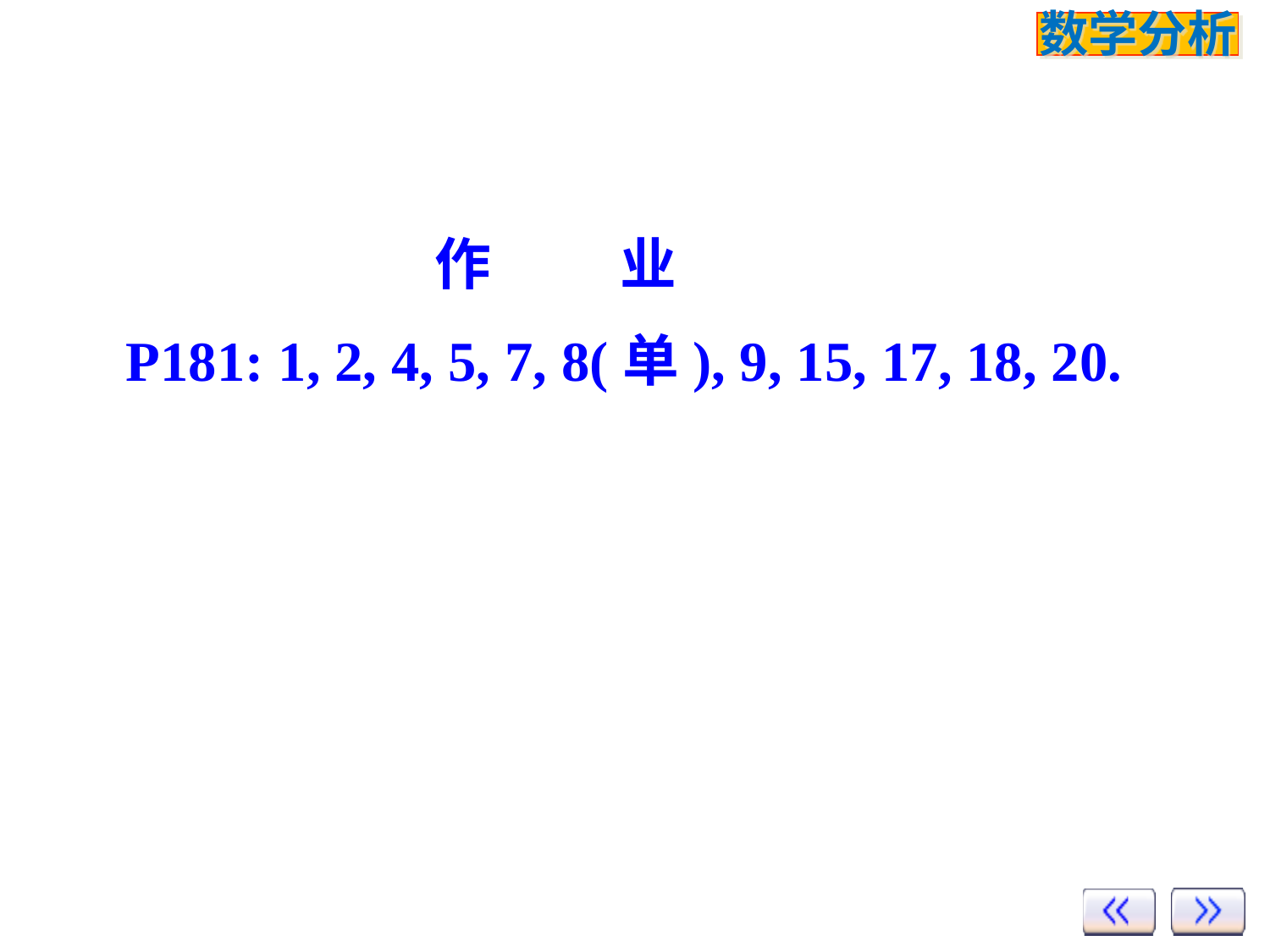

作          业
 P181: 1, 2, 4, 5, 7, 8(单), 9, 15, 17, 18, 20.